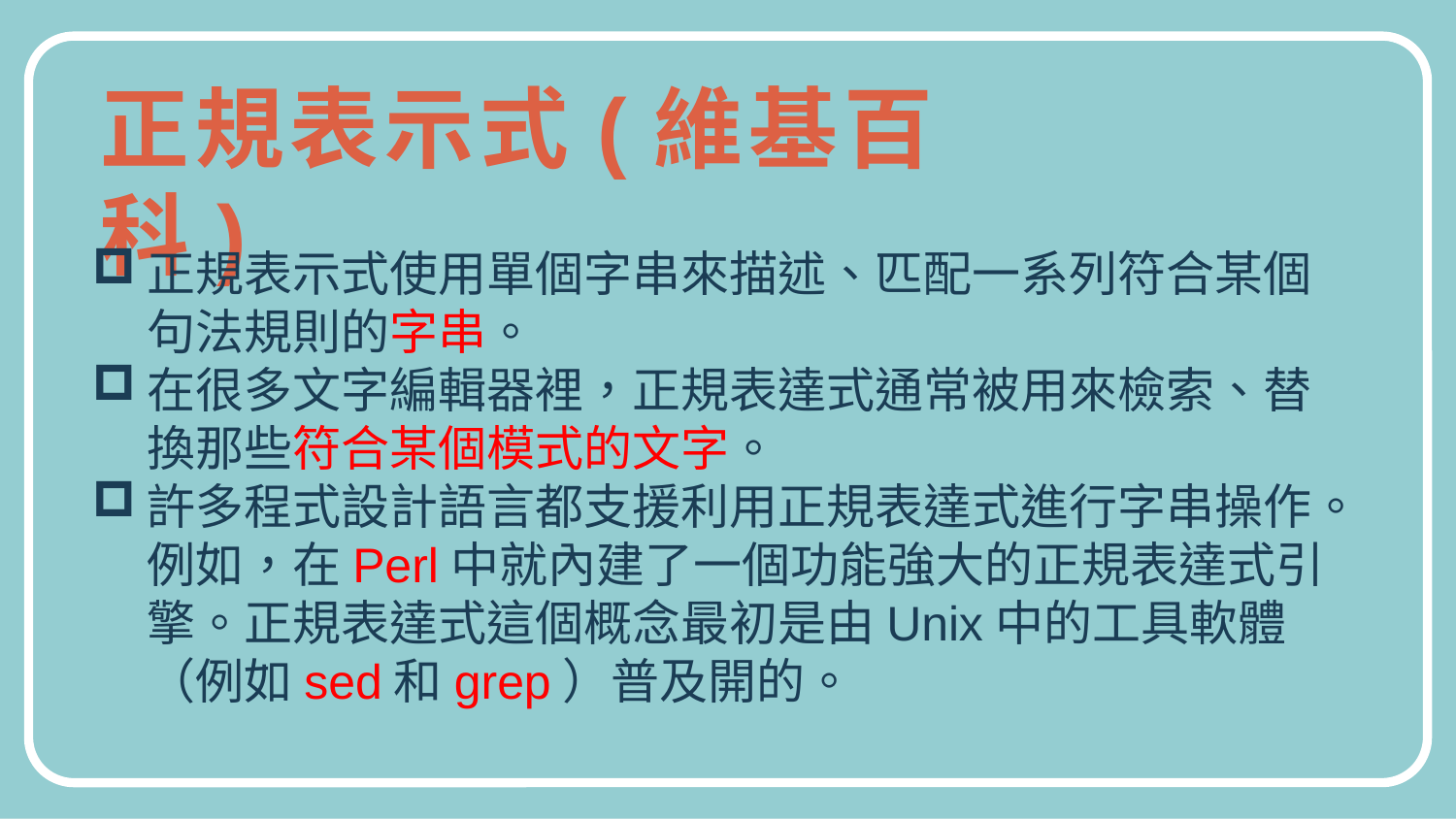

正規表示式(維基百科)
正規表示式使用單個字串來描述、匹配一系列符合某個句法規則的字串。
在很多文字編輯器裡，正規表達式通常被用來檢索、替換那些符合某個模式的文字。
許多程式設計語言都支援利用正規表達式進行字串操作。例如，在Perl中就內建了一個功能強大的正規表達式引擎。正規表達式這個概念最初是由Unix中的工具軟體（例如sed和grep）普及開的。